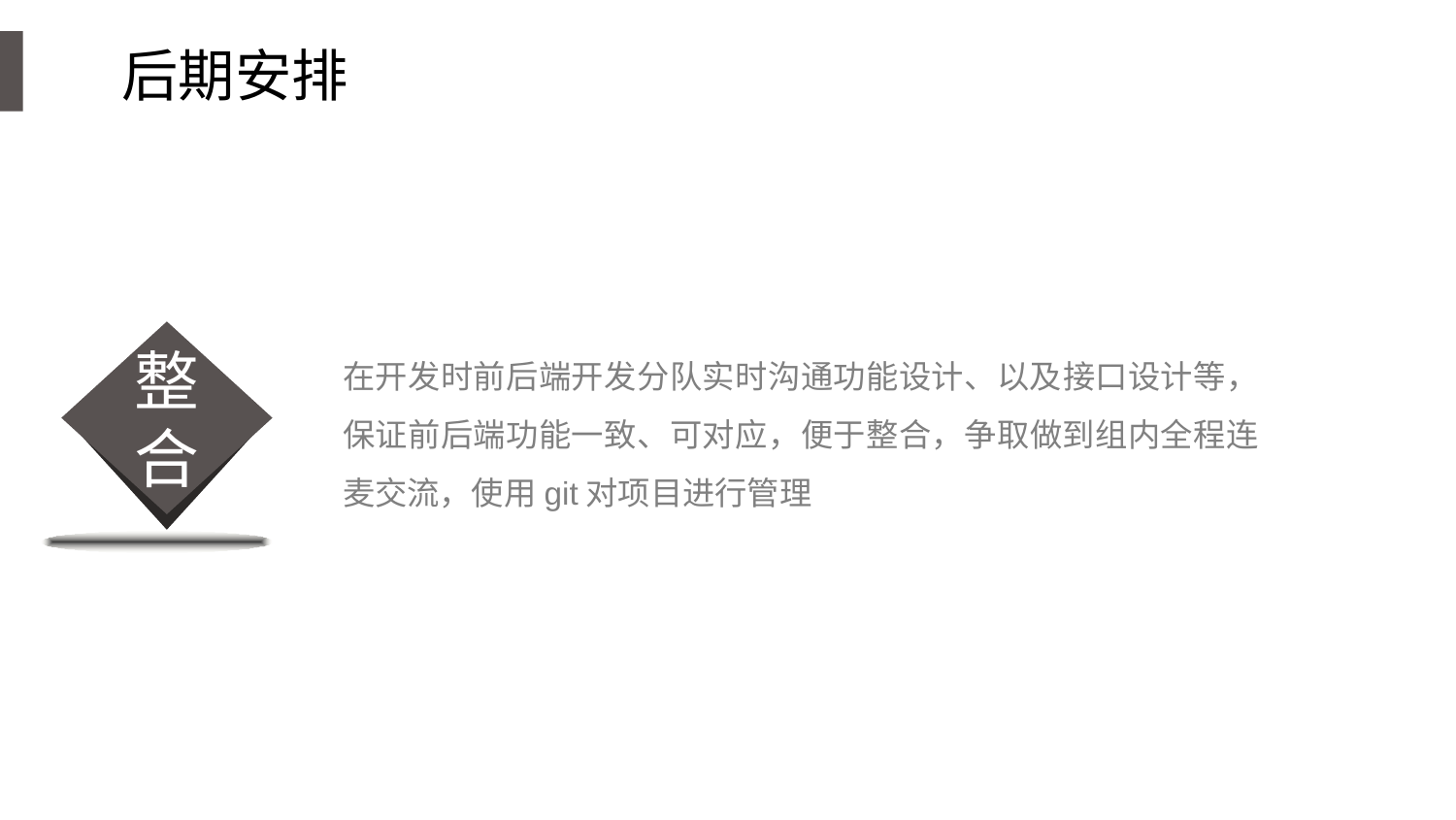

后期安排
整合

在开发时前后端开发分队实时沟通功能设计、以及接口设计等，保证前后端功能一致、可对应，便于整合，争取做到组内全程连麦交流，使用git对项目进行管理